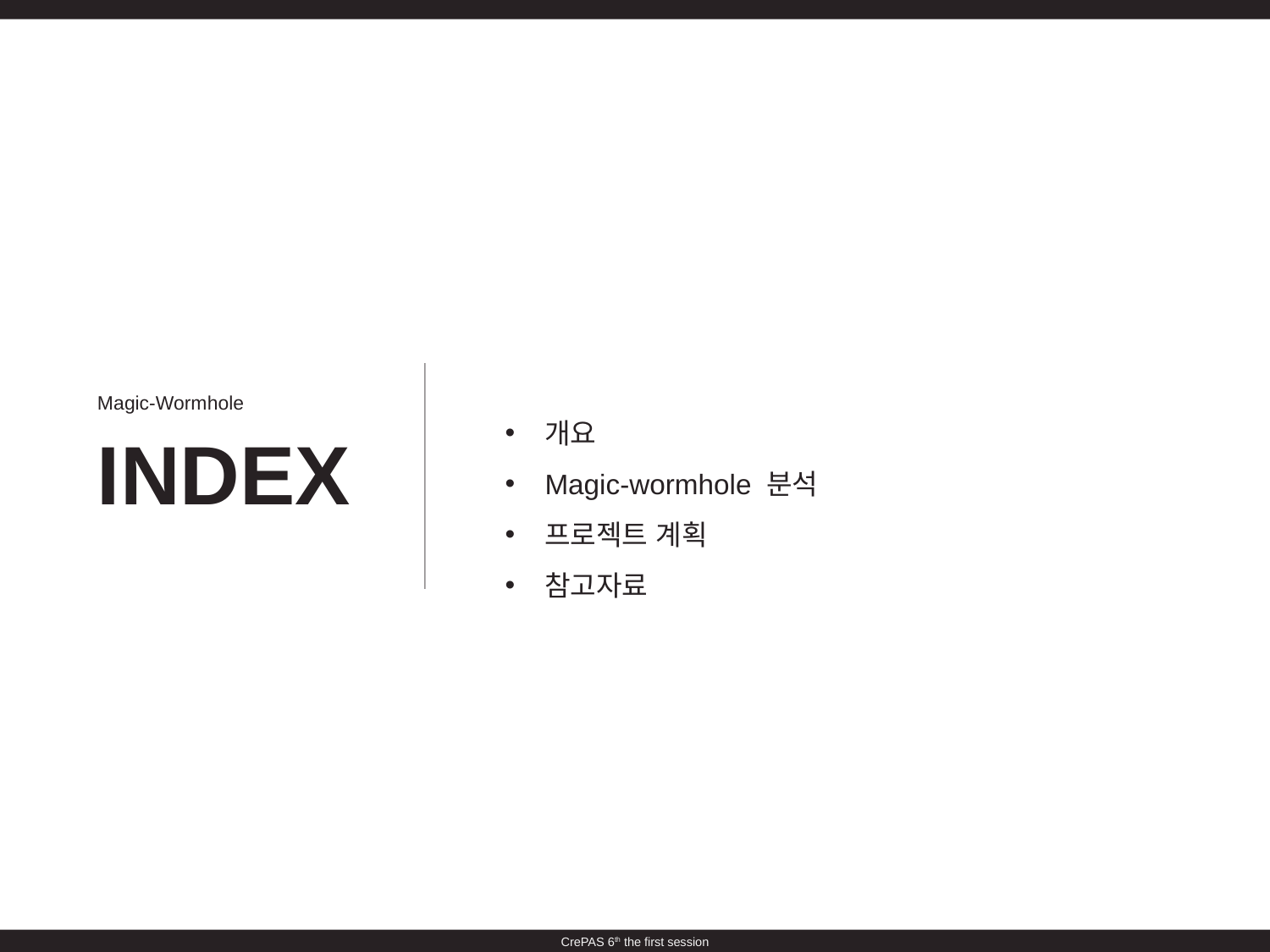

Magic-Wormhole
개요
Magic-wormhole 분석
프로젝트 계획
참고자료
INDEX
CrePAS 6th the first session